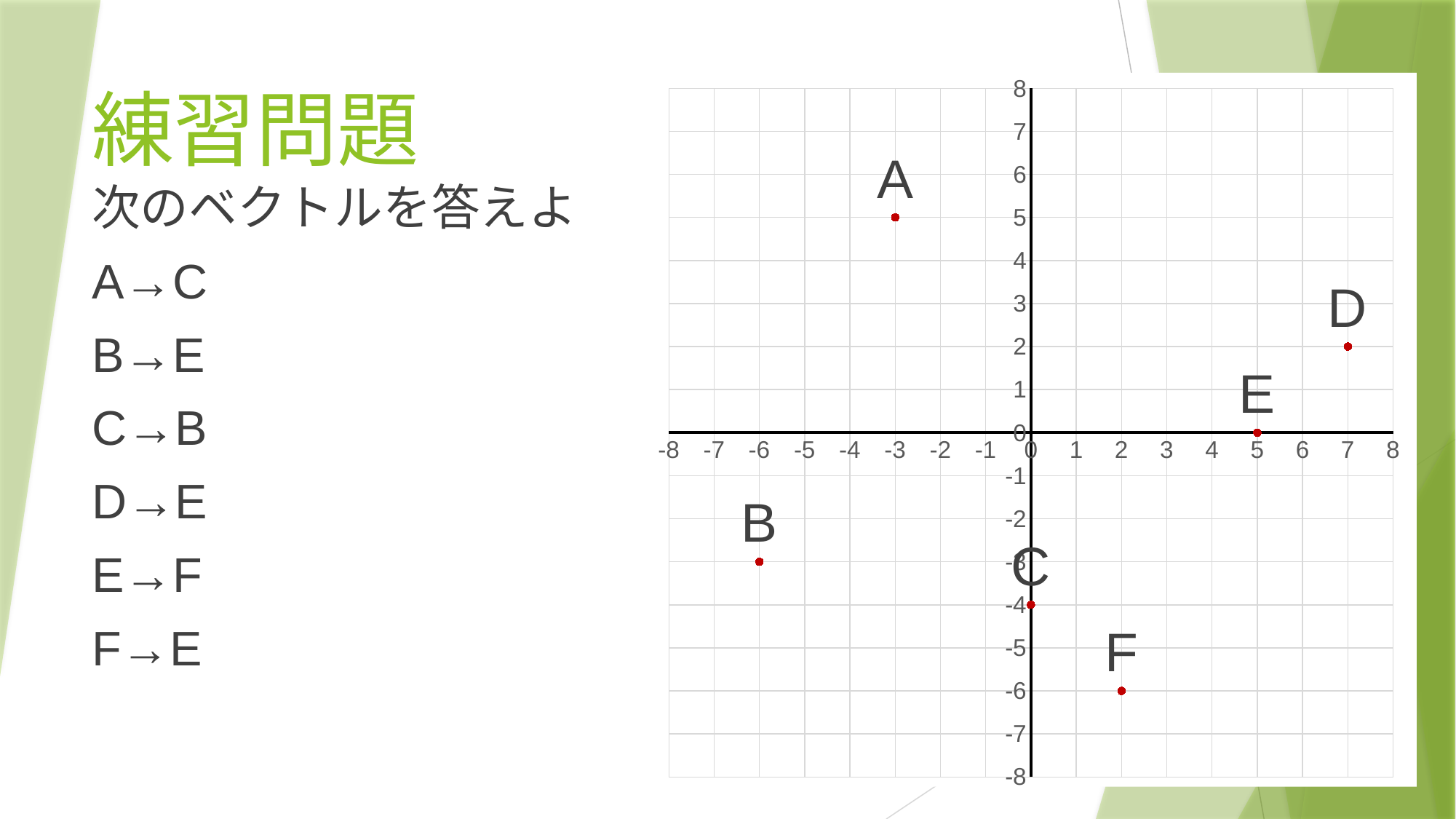

# 練習問題

### Chart

| Category | Yの値 |
|---|---|
次のベクトルを答えよ
A→C (3, -9)
B→E (11, 3)
C→B (-6, 1)
D→E (-2, -2)
E→F (-3, -6)
F→E (3, 6)